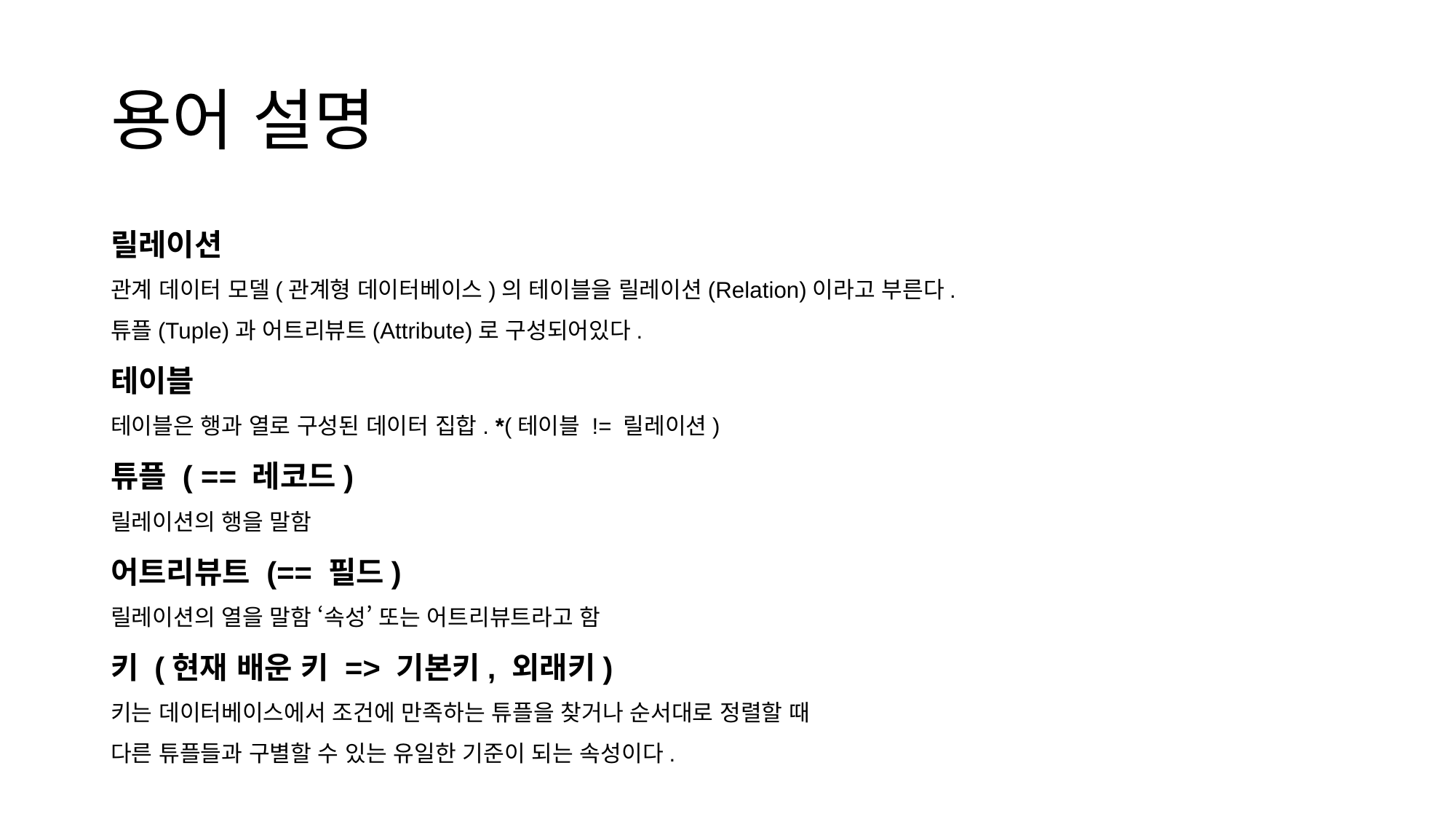

# 용어 설명
릴레이션
관계 데이터 모델(관계형 데이터베이스)의 테이블을 릴레이션(Relation)이라고 부른다.
튜플(Tuple)과 어트리뷰트(Attribute)로 구성되어있다.
테이블
테이블은 행과 열로 구성된 데이터 집합. *(테이블 != 릴레이션)
튜플 ( == 레코드)
릴레이션의 행을 말함
어트리뷰트 (== 필드)
릴레이션의 열을 말함 ‘속성’ 또는 어트리뷰트라고 함
키 (현재 배운 키 => 기본키, 외래키)
키는 데이터베이스에서 조건에 만족하는 튜플을 찾거나 순서대로 정렬할 때
다른 튜플들과 구별할 수 있는 유일한 기준이 되는 속성이다.